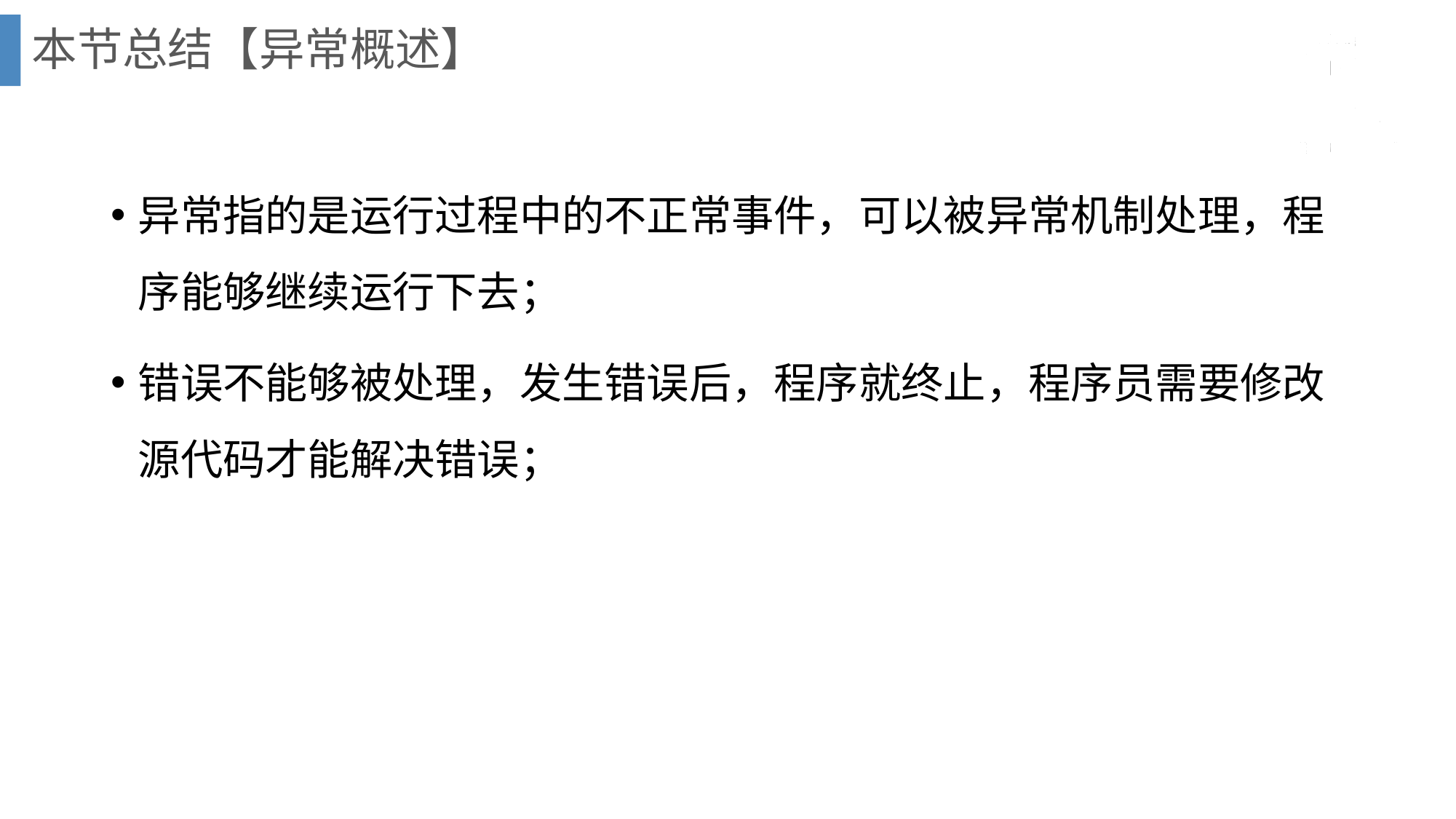

# 本节总结【异常概述】
异常指的是运行过程中的不正常事件，可以被异常机制处理，程序能够继续运行下去；
错误不能够被处理，发生错误后，程序就终止，程序员需要修改源代码才能解决错误；